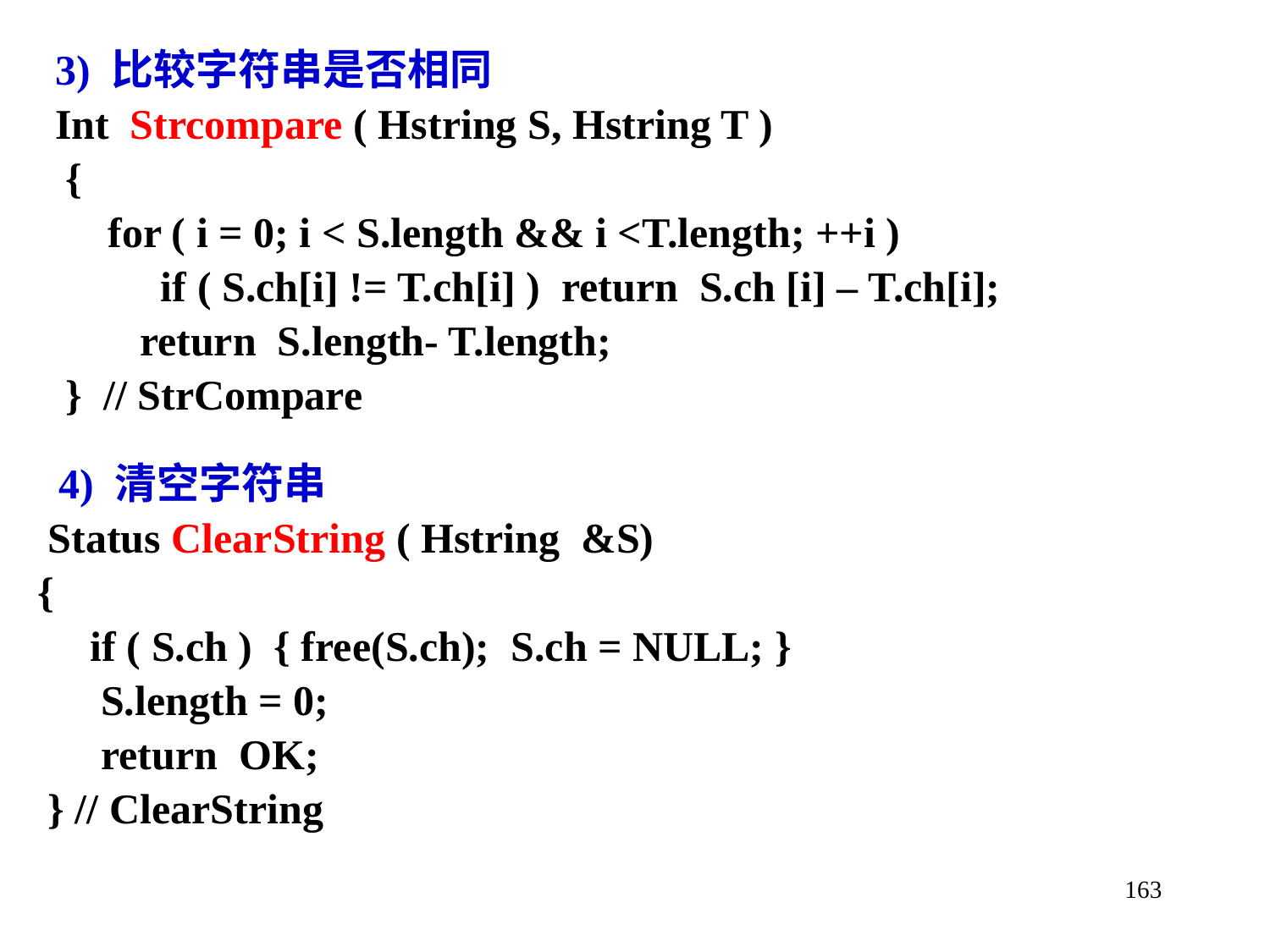

3) 比较字符串是否相同
Int  Strcompare ( Hstring S, Hstring T )
 {
     for ( i = 0; i < S.length && i <T.length; ++i )
          if ( S.ch[i] != T.ch[i] )  return  S.ch [i] – T.ch[i];
        return  S.length- T.length;
 }  // StrCompare

  4) 清空字符串
 Status ClearString ( Hstring  &S)
{
     if ( S.ch )  { free(S.ch);  S.ch = NULL; }
      S.length = 0;
      return  OK;
 } // ClearString

163